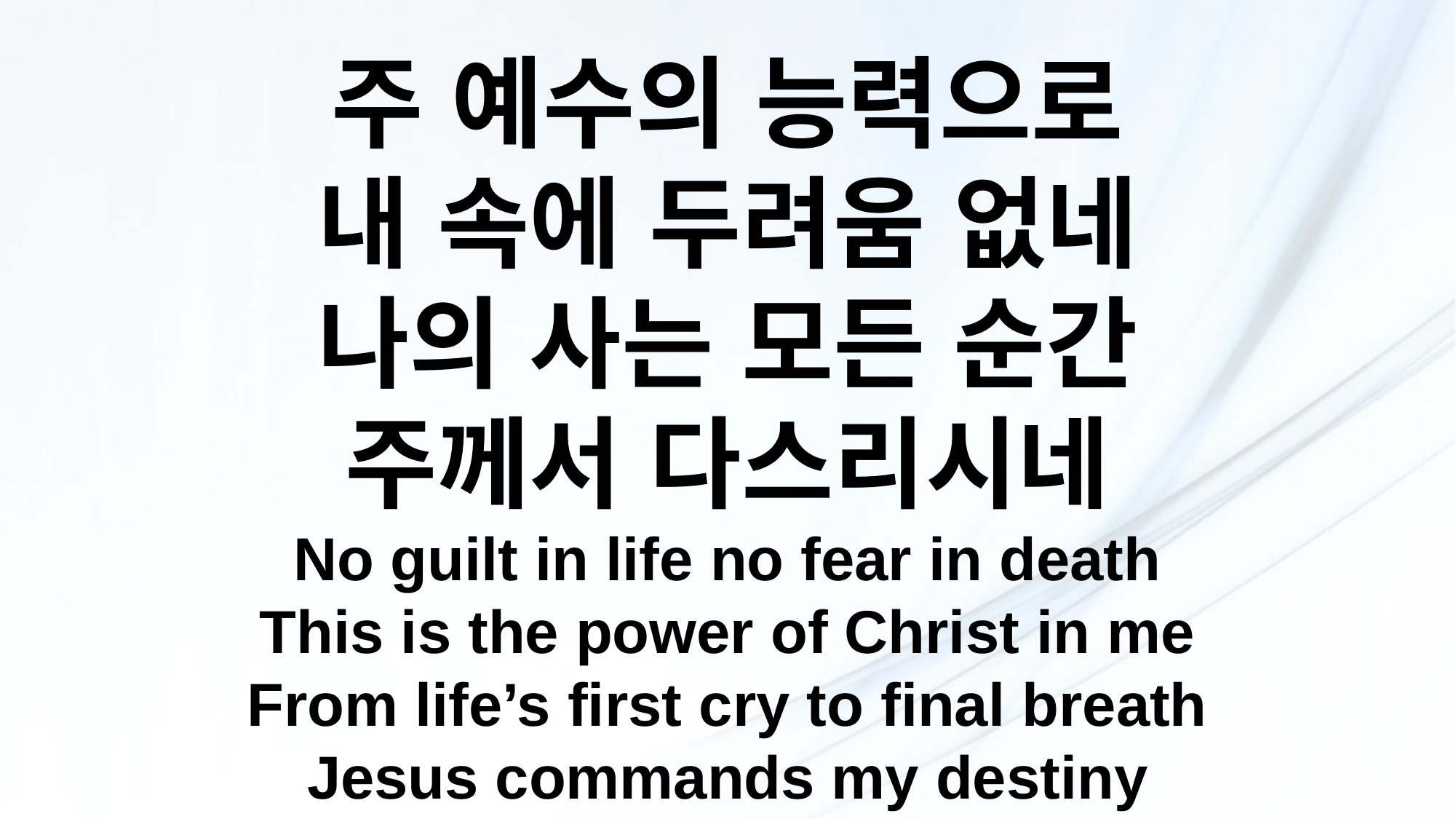

주 예수의 능력으로
내 속에 두려움 없네
나의 사는 모든 순간
주께서 다스리시네
No guilt in life no fear in death
This is the power of Christ in me
From life’s first cry to final breath
Jesus commands my destiny